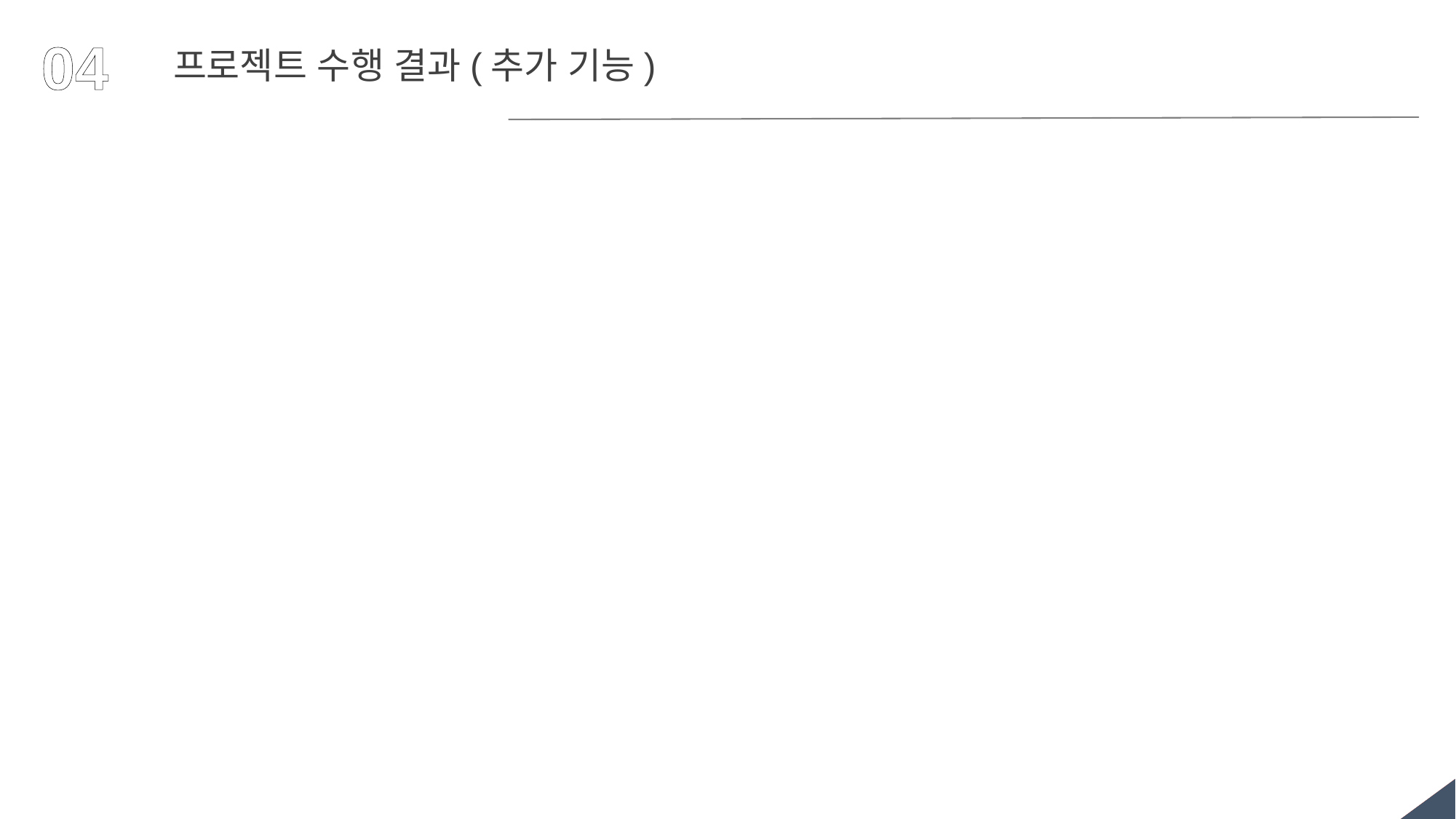

04
프로젝트 수행 결과(추가 기능)
중복 시 그대로 작성을 마무리 할지 아니면 계속 작성할지 기능 추가